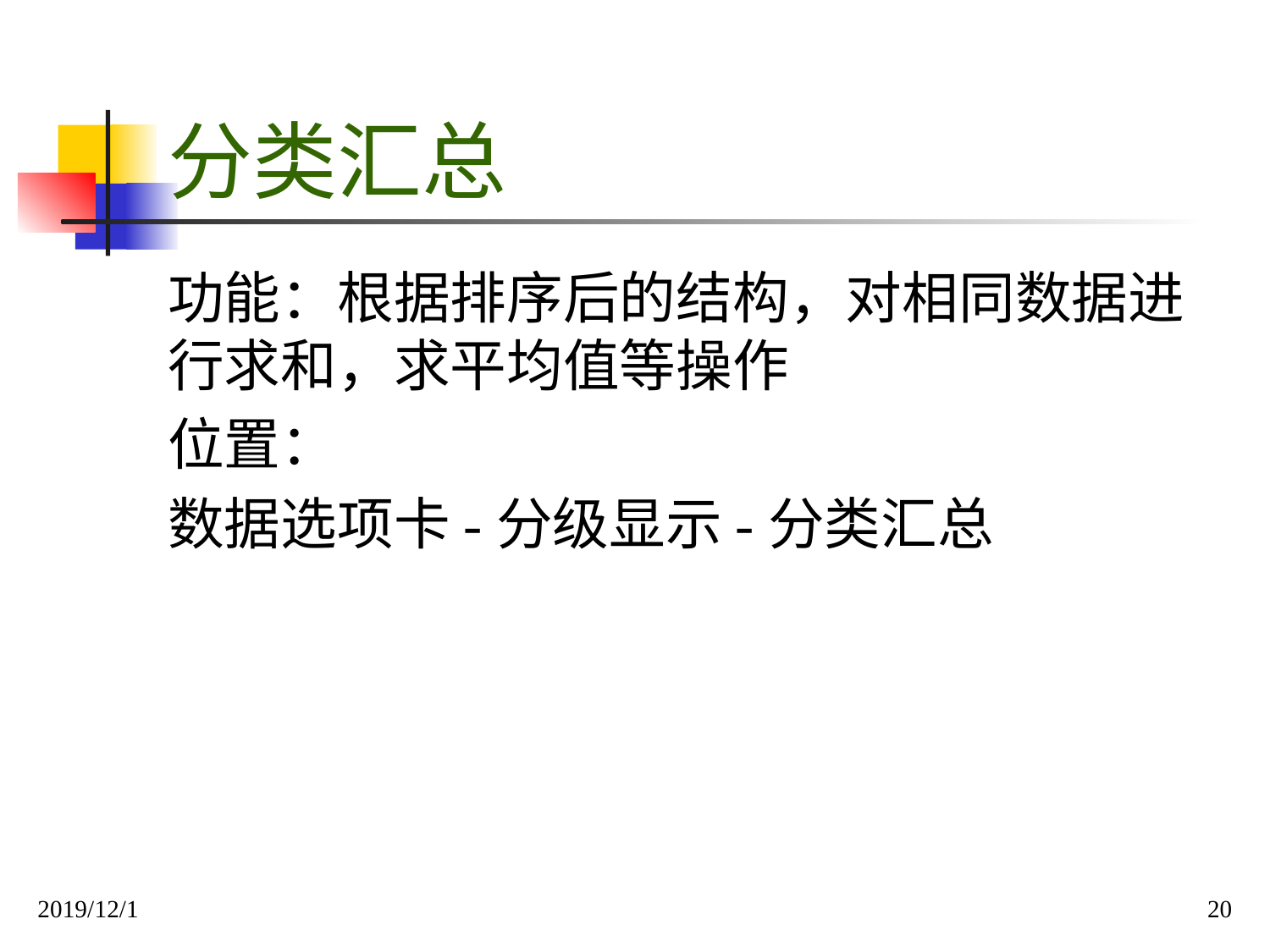

# 分类汇总
功能：根据排序后的结构，对相同数据进行求和，求平均值等操作
位置：
数据选项卡-分级显示-分类汇总

2019/12/1
20